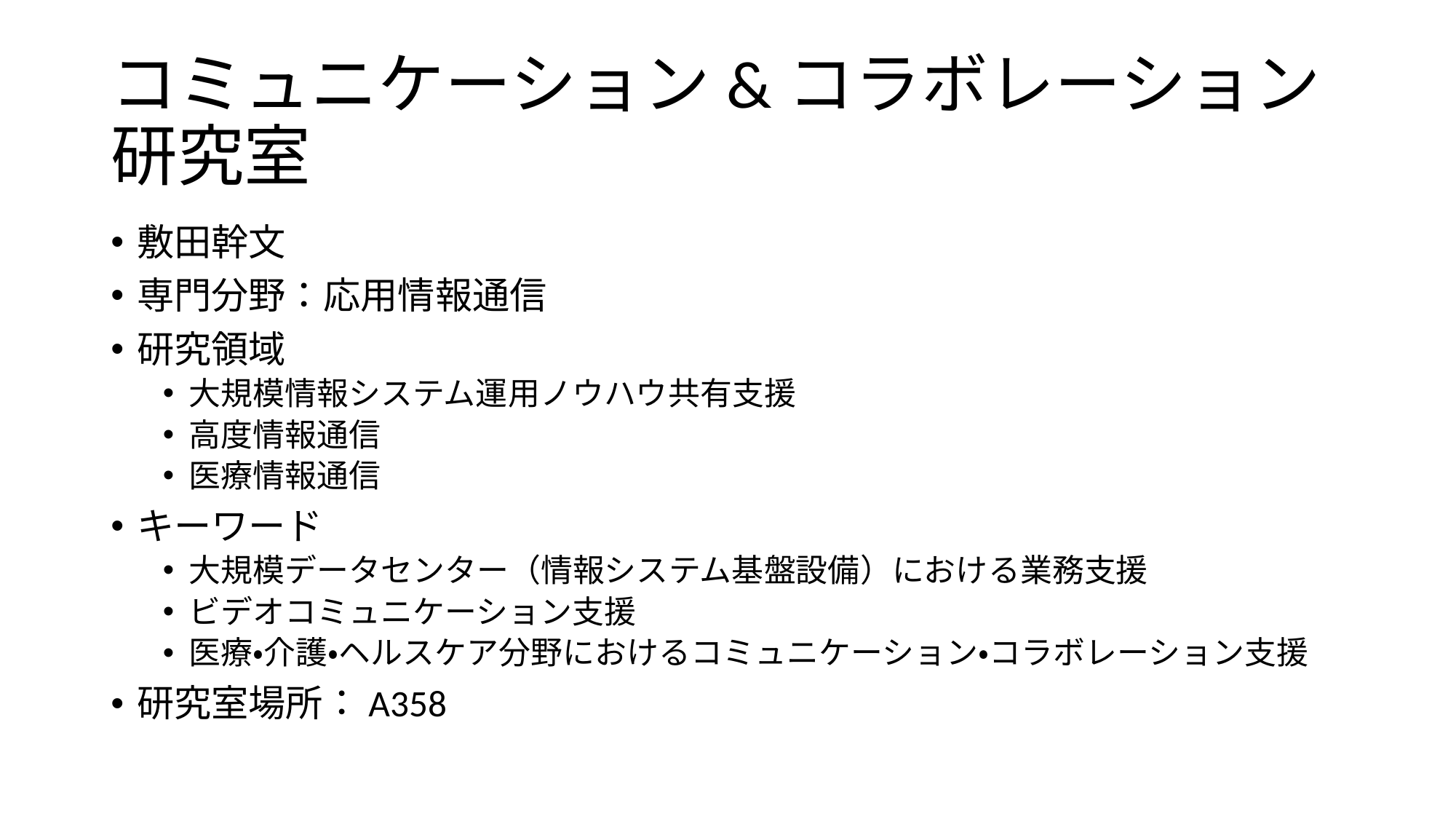

# コミュニケーション&コラボレーション研究室
敷田幹文
専門分野：応用情報通信
研究領域
大規模情報システム運用ノウハウ共有支援
高度情報通信
医療情報通信
キーワード
大規模データセンター（情報システム基盤設備）における業務支援
ビデオコミュニケーション支援
医療・介護・ヘルスケア分野におけるコミュニケーション・コラボレーション支援
研究室場所：A358